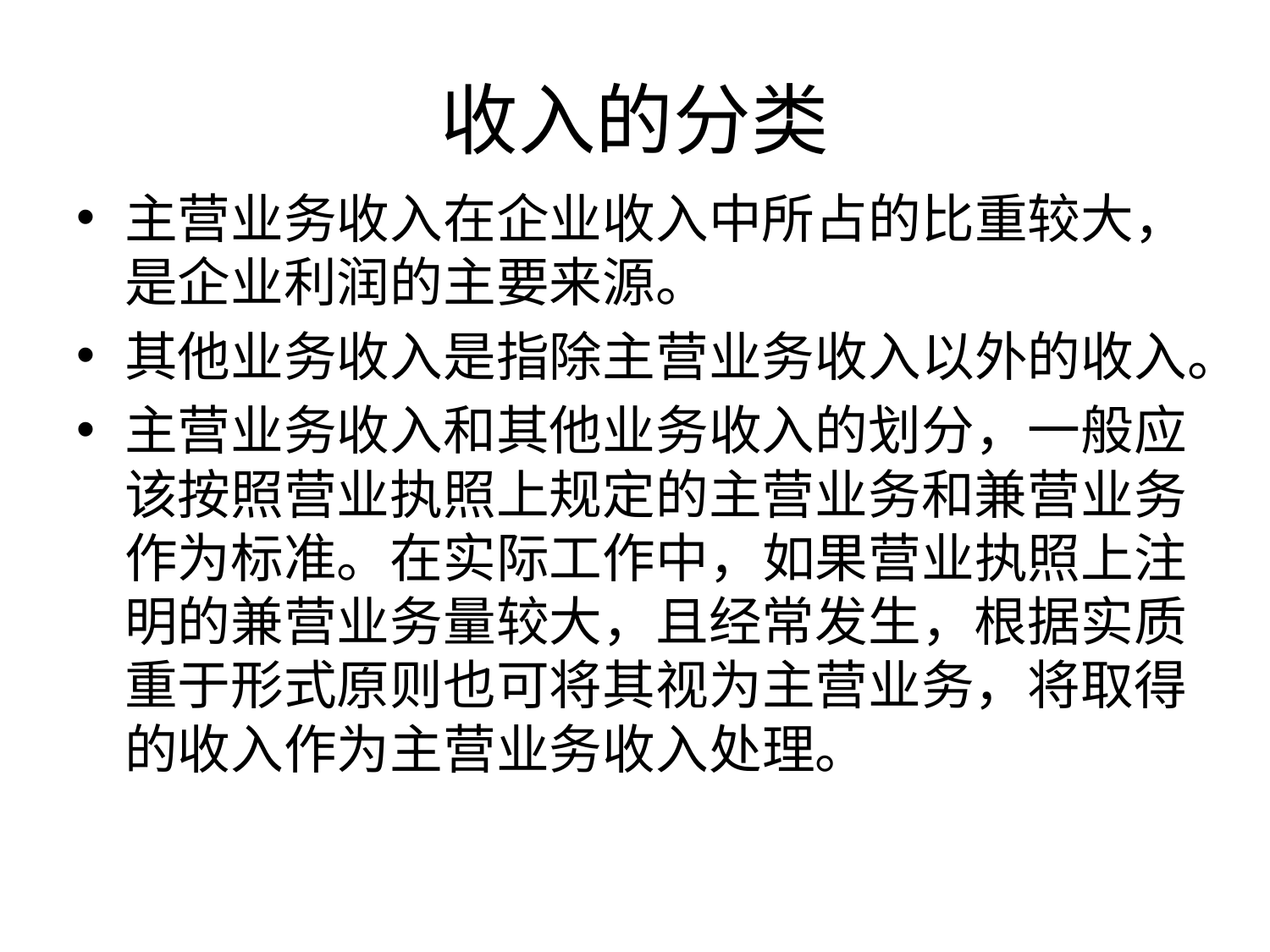

# 收入的分类
主营业务收入在企业收入中所占的比重较大，是企业利润的主要来源。
其他业务收入是指除主营业务收入以外的收入。
主营业务收入和其他业务收入的划分，一般应该按照营业执照上规定的主营业务和兼营业务作为标准。在实际工作中，如果营业执照上注明的兼营业务量较大，且经常发生，根据实质重于形式原则也可将其视为主营业务，将取得的收入作为主营业务收入处理。